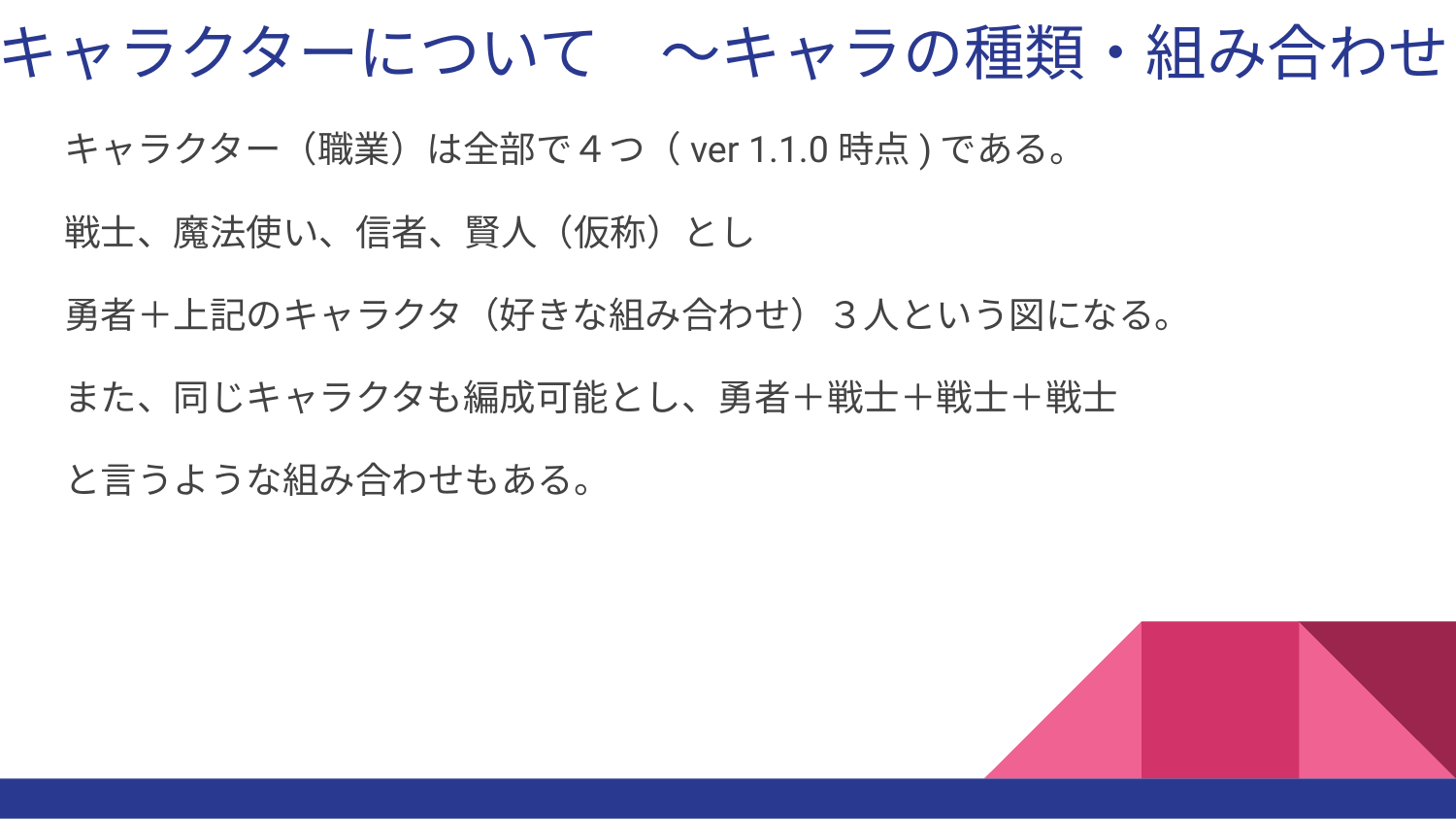

# キャラクターについて　〜キャラの種類・組み合わせ
キャラクター（職業）は全部で４つ（ver 1.1.0時点)である。
戦士、魔法使い、信者、賢人（仮称）とし
勇者＋上記のキャラクタ（好きな組み合わせ）３人という図になる。
また、同じキャラクタも編成可能とし、勇者＋戦士＋戦士＋戦士
と言うような組み合わせもある。